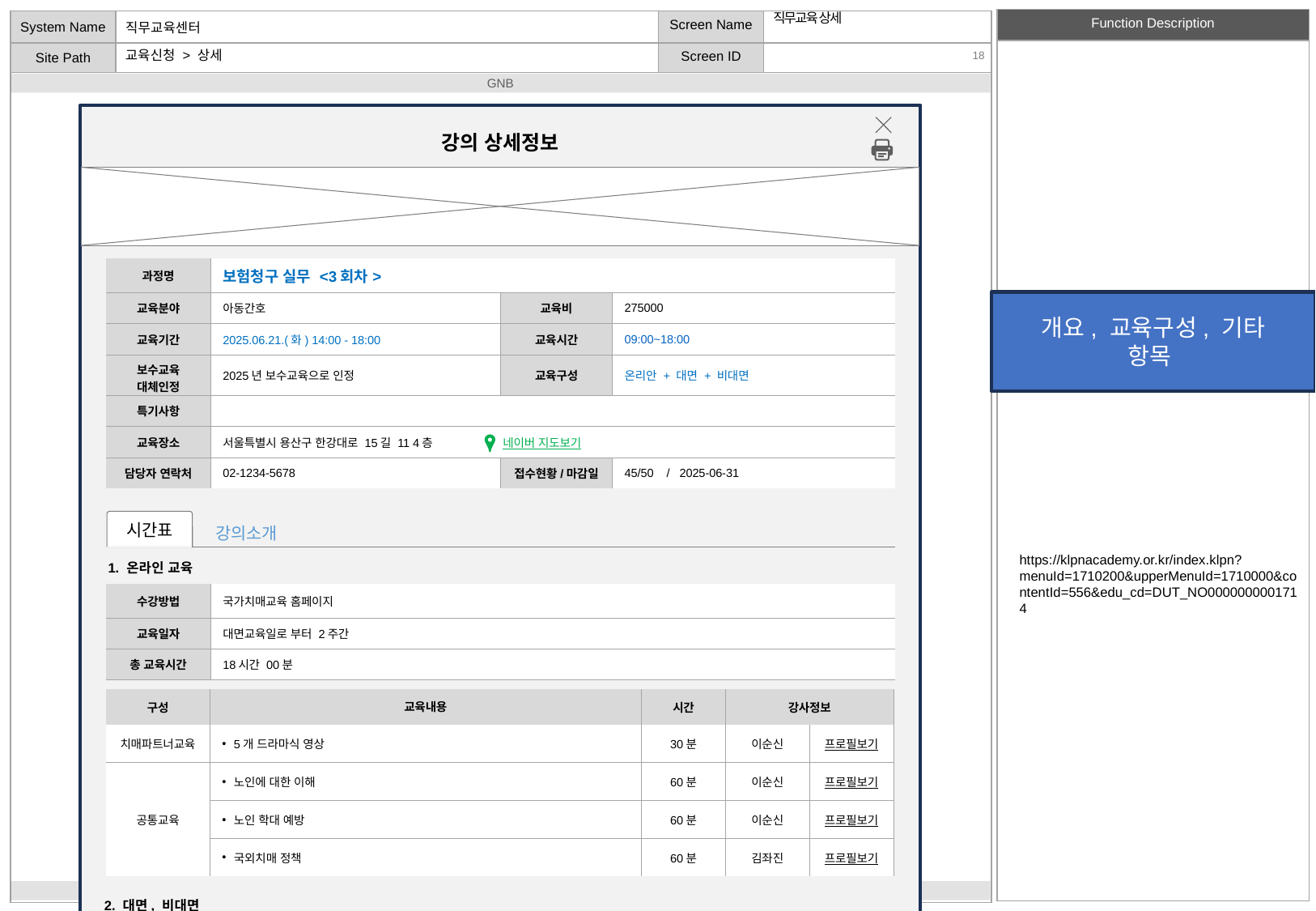

직무교육 상세

# 교육신청 > 상세

강의 상세정보

| 과정명 | 보험청구 실무 <3회차> |  |  |
| --- | --- | --- | --- |
| 교육분야 | 아동간호 | 교육비 | 275000 |
| 교육기간 | 2025.06.21.(화) 14:00 - 18:00 | 교육시간 | 09:00~18:00 |
| 보수교육 대체인정 | 2025년 보수교육으로 인정 | 교육구성 | 온리안 + 대면 + 비대면 |
| 특기사항 |  |  |  |
| 교육장소 | 서울특별시 용산구 한강대로 15길 11 4층 |  |  |
| 담당자 연락처 | 02-1234-5678 | 접수현황/마감일 | 45/50 / 2025-06-31 |
개요, 교육구성, 기타
항목
 네이버 지도보기

시간표
강의소개
https://klpnacademy.or.kr/index.klpn?menuId=1710200&upperMenuId=1710000&contentId=556&edu_cd=DUT_NO0000000001714
1. 온라인 교육
| 수강방법 | 국가치매교육 홈페이지 |
| --- | --- |
| 교육일자 | 대면교육일로 부터 2주간 |
| 총 교육시간 | 18시간 00분 |
| 구성 | 교육내용 | 시간 | 강사정보 |  |
| --- | --- | --- | --- | --- |
| 치매파트너교육 | 5개 드라마식 영상 | 30분 | 이순신 | 프로필보기 |
| 공통교육 | 노인에 대한 이해 | 60분 | 이순신 | 프로필보기 |
|  | 노인 학대 예방 | 60분 | 이순신 | 프로필보기 |
|  | 국외치매 정책 | 60분 | 김좌진 | 프로필보기 |
2. 대면, 비대면
| 수강방법 | 대면교육: 교육 참석하여 수강 비태면 ZOOM교육: 스마트폰, PC 등으로 접속하여 실시간 수강 (상세방법 안내 예정) |
| --- | --- |
| 교육일자 | 2025.09.20(토) ~ 2025.11.02(일) |
| 총 교육시간 | 대면 24시간 00분, 비대면(ZOOM) 32시간 00분 |
| 순서 | 일자 | 교육방식 | 과목명 | 시간표 |  | 강사정보 |  |
| --- | --- | --- | --- | --- | --- | --- | --- |
| 1일차 | 09.20.(토) | 대면교육 부산시간호조무사회 교육관 | 선험국의 치매케어 발달 과정과 국내현황 | 1교시 | 09시00분~10시00분 | 이순신 | 프로필 |
|  |  |  | text... | 2교시 | 10시00분~11시00분 | 이순신 | 프로필 |
| : | : | : | : | : | : | : | : |
| 7일차 | 11.02.(일) | 비대면 ZOOM교육 | text... | 1교시 | 09시00분~10시00분 | 이순신 | 프로필 |
|  |  | 비대면 ZOOM교육 | text... | 2교시 | 10시00분~11시00분 | 김좌진 | 프로필 |
|  |  | 비대면 ZOOM교육 | text... | 3교시 | 11시00분~12시00분 | 김좌진 | 프로필 |
3. 현장실습
| 실습기관 섭외 | text... |
| --- | --- |
| 실습가능 기관 | text... text... text... |
| 실습가능 시간 | text... text... |

시간표        강의소개
현행 개요, 교육구성, 기타안내 등 text...